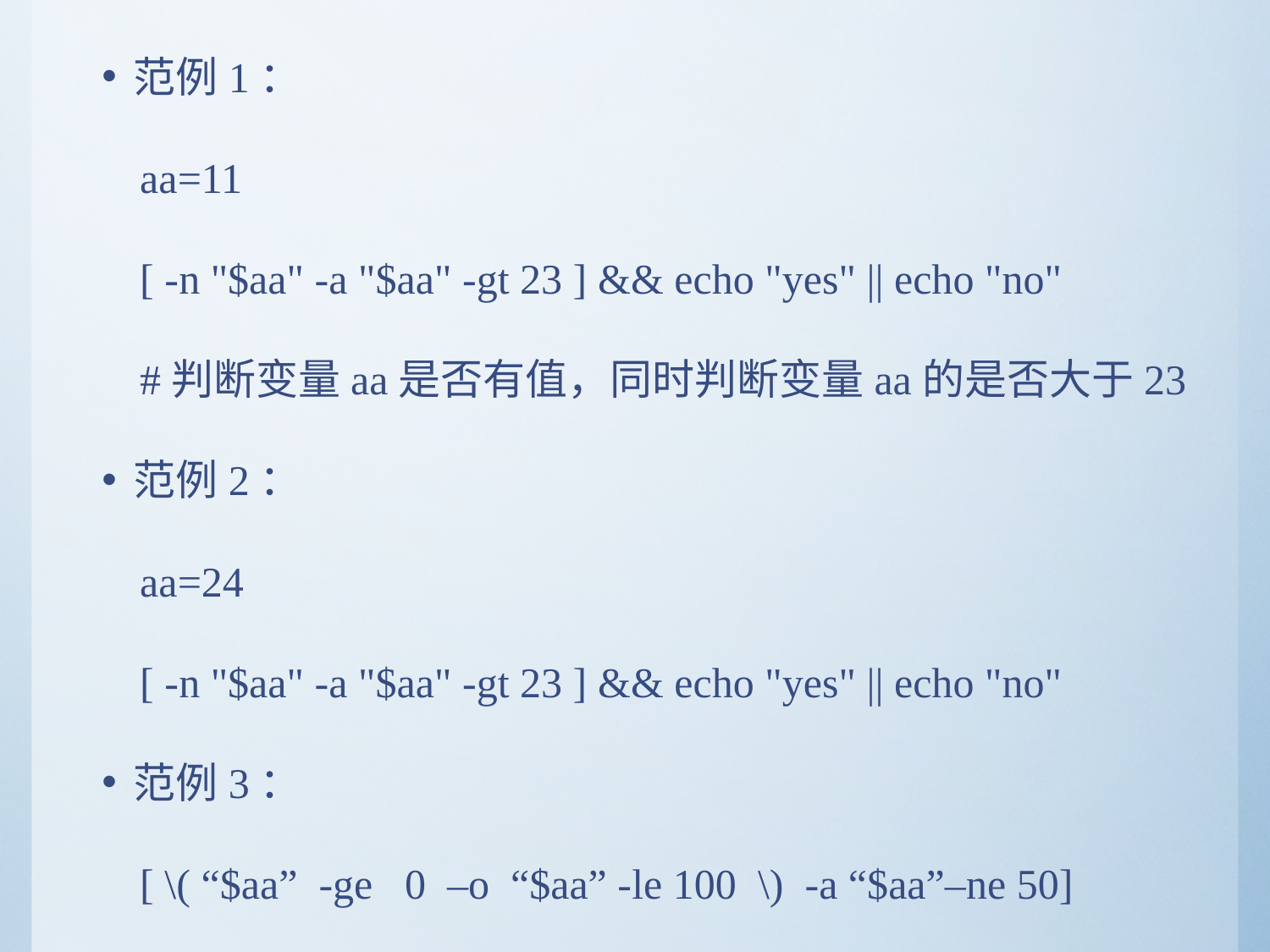

范例1：
aa=11
[ -n "$aa" -a "$aa" -gt 23 ] && echo "yes" || echo "no"
#判断变量aa是否有值，同时判断变量aa的是否大于23
范例2：
aa=24
[ -n "$aa" -a "$aa" -gt 23 ] && echo "yes" || echo "no"
范例3：
[ \( “$aa”  -ge   0  –o  “$aa” -le 100  \)  -a “$aa”–ne 50]